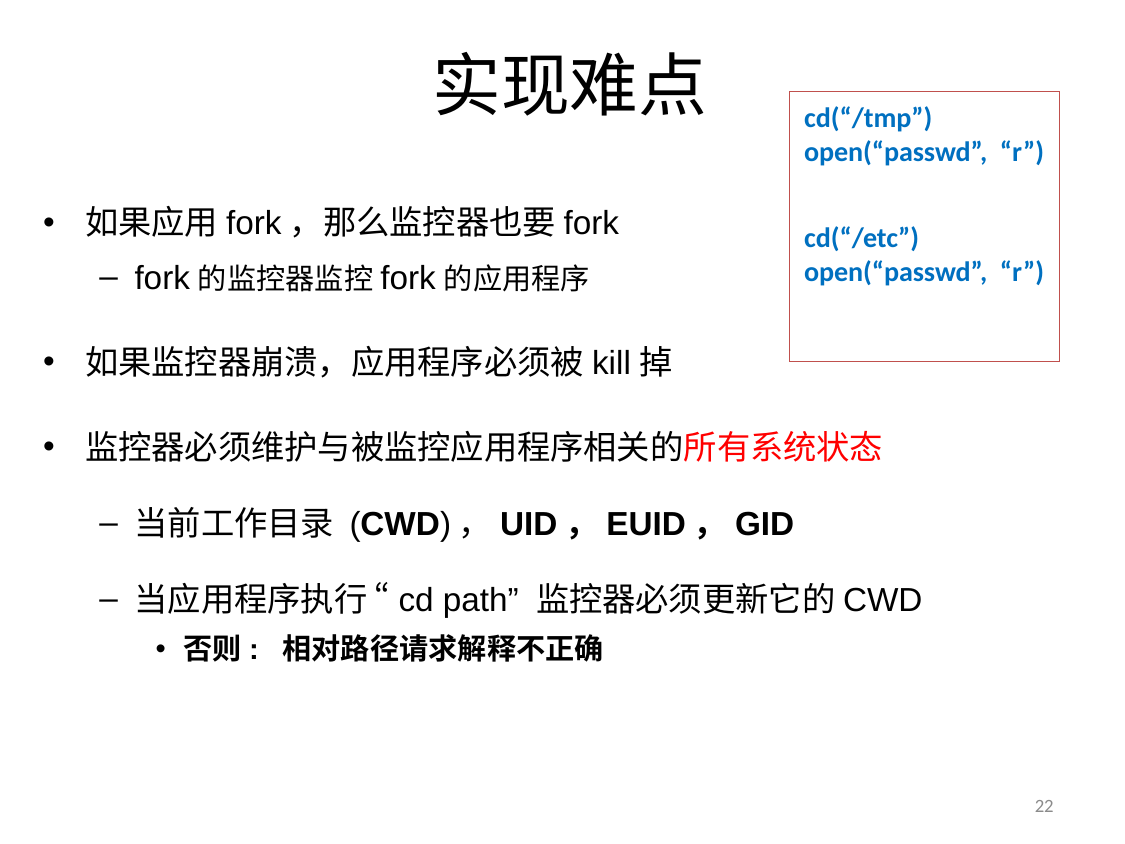

# 实现难点
cd(“/tmp”)
open(“passwd”,  “r”)

cd(“/etc”)
open(“passwd”,  “r”)

如果应用fork，那么监控器也要fork
fork的监控器监控fork的应用程序
如果监控器崩溃，应用程序必须被kill掉
监控器必须维护与被监控应用程序相关的所有系统状态
当前工作目录 (CWD)，UID，EUID，GID
当应用程序执行 “cd path” 监控器必须更新它的CWD
否则:  相对路径请求解释不正确
22